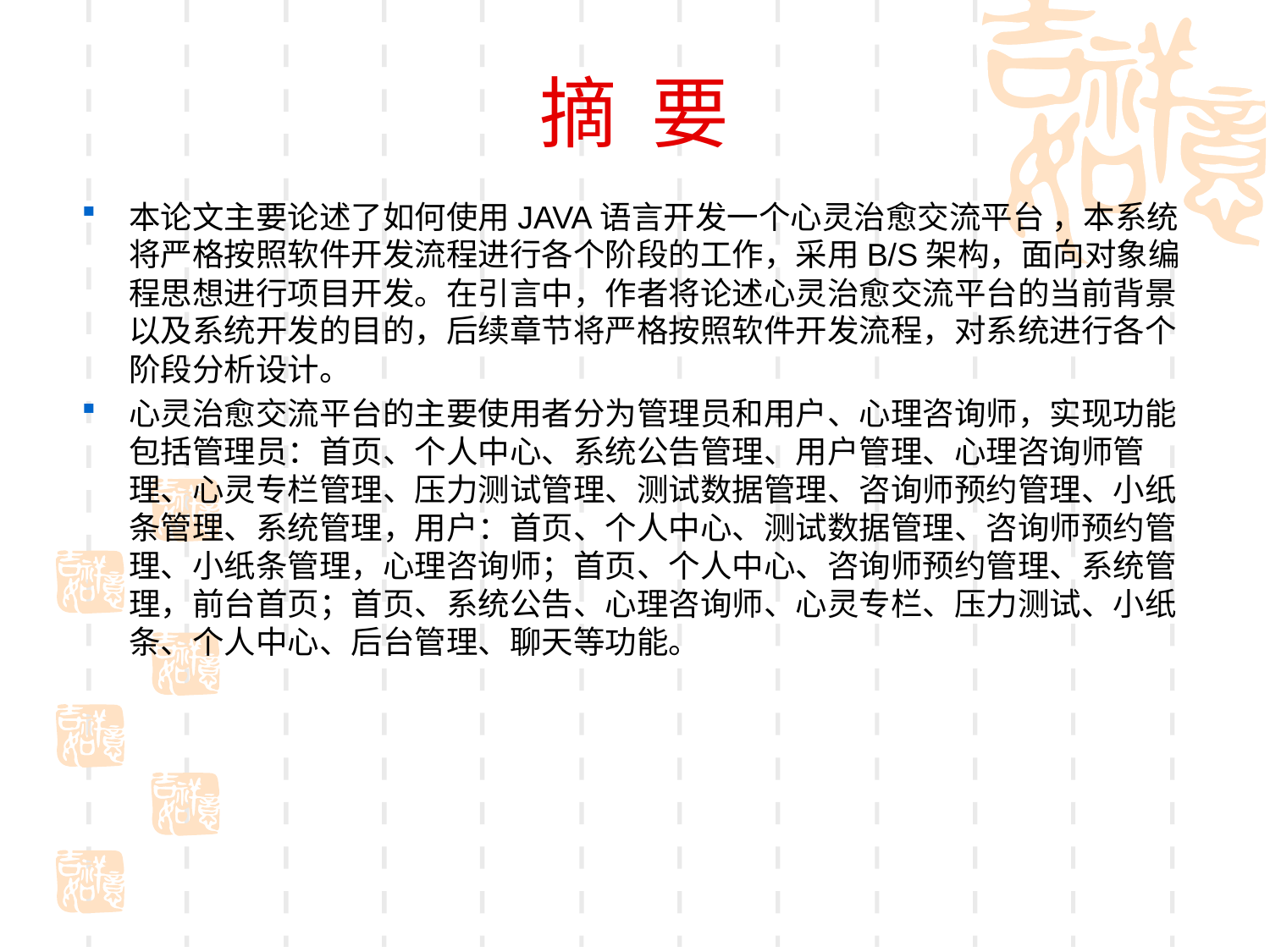

# 摘  要
本论文主要论述了如何使用JAVA语言开发一个心灵治愈交流平台 ，本系统将严格按照软件开发流程进行各个阶段的工作，采用B/S架构，面向对象编程思想进行项目开发。在引言中，作者将论述心灵治愈交流平台的当前背景以及系统开发的目的，后续章节将严格按照软件开发流程，对系统进行各个阶段分析设计。
心灵治愈交流平台的主要使用者分为管理员和用户、心理咨询师，实现功能包括管理员：首页、个人中心、系统公告管理、用户管理、心理咨询师管理、心灵专栏管理、压力测试管理、测试数据管理、咨询师预约管理、小纸条管理、系统管理，用户：首页、个人中心、测试数据管理、咨询师预约管理、小纸条管理，心理咨询师；首页、个人中心、咨询师预约管理、系统管理，前台首页；首页、系统公告、心理咨询师、心灵专栏、压力测试、小纸条、个人中心、后台管理、聊天等功能。